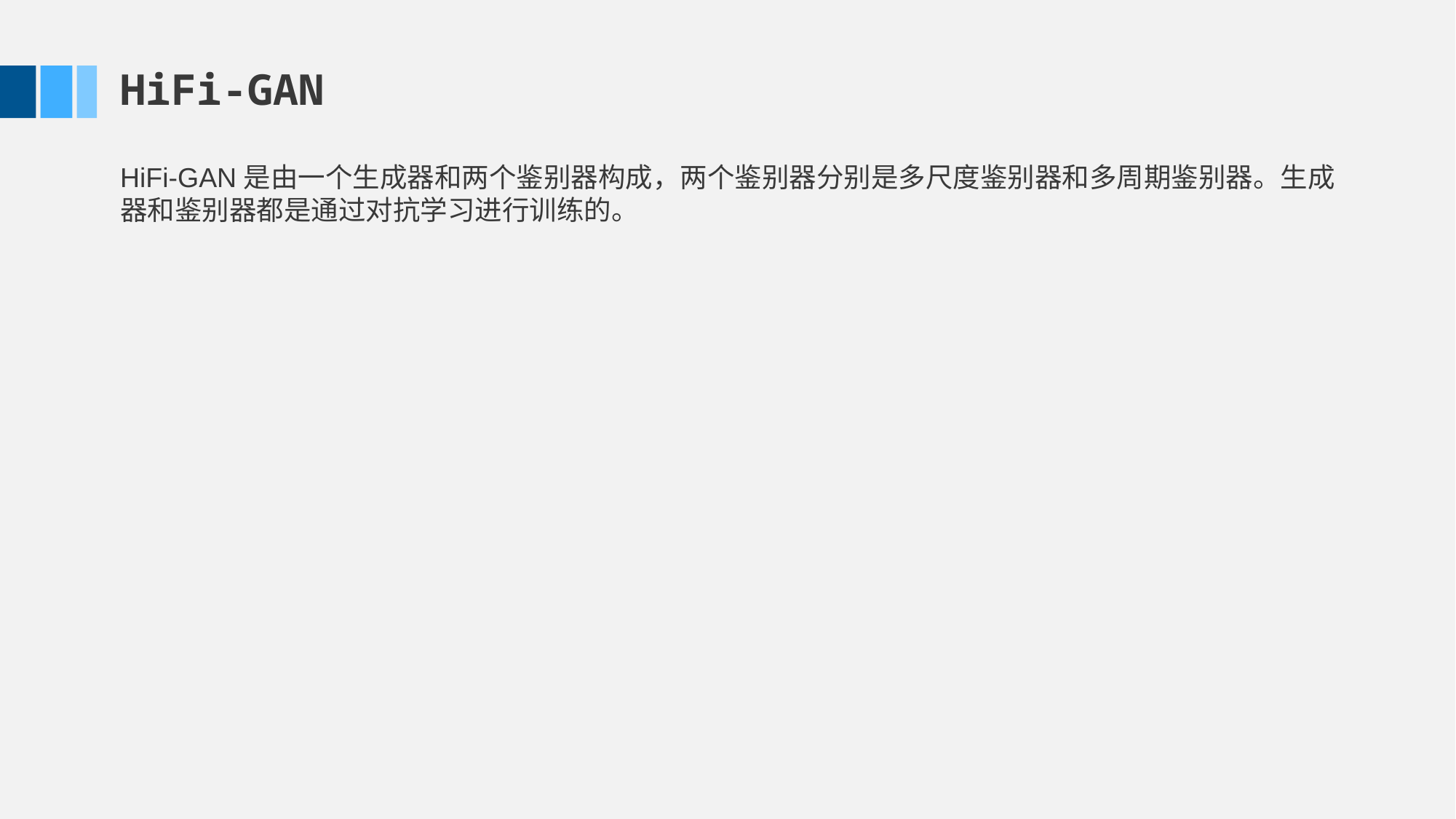

HiFi-GAN
HiFi-GAN是由一个生成器和两个鉴别器构成，两个鉴别器分别是多尺度鉴别器和多周期鉴别器。生成器和鉴别器都是通过对抗学习进行训练的。